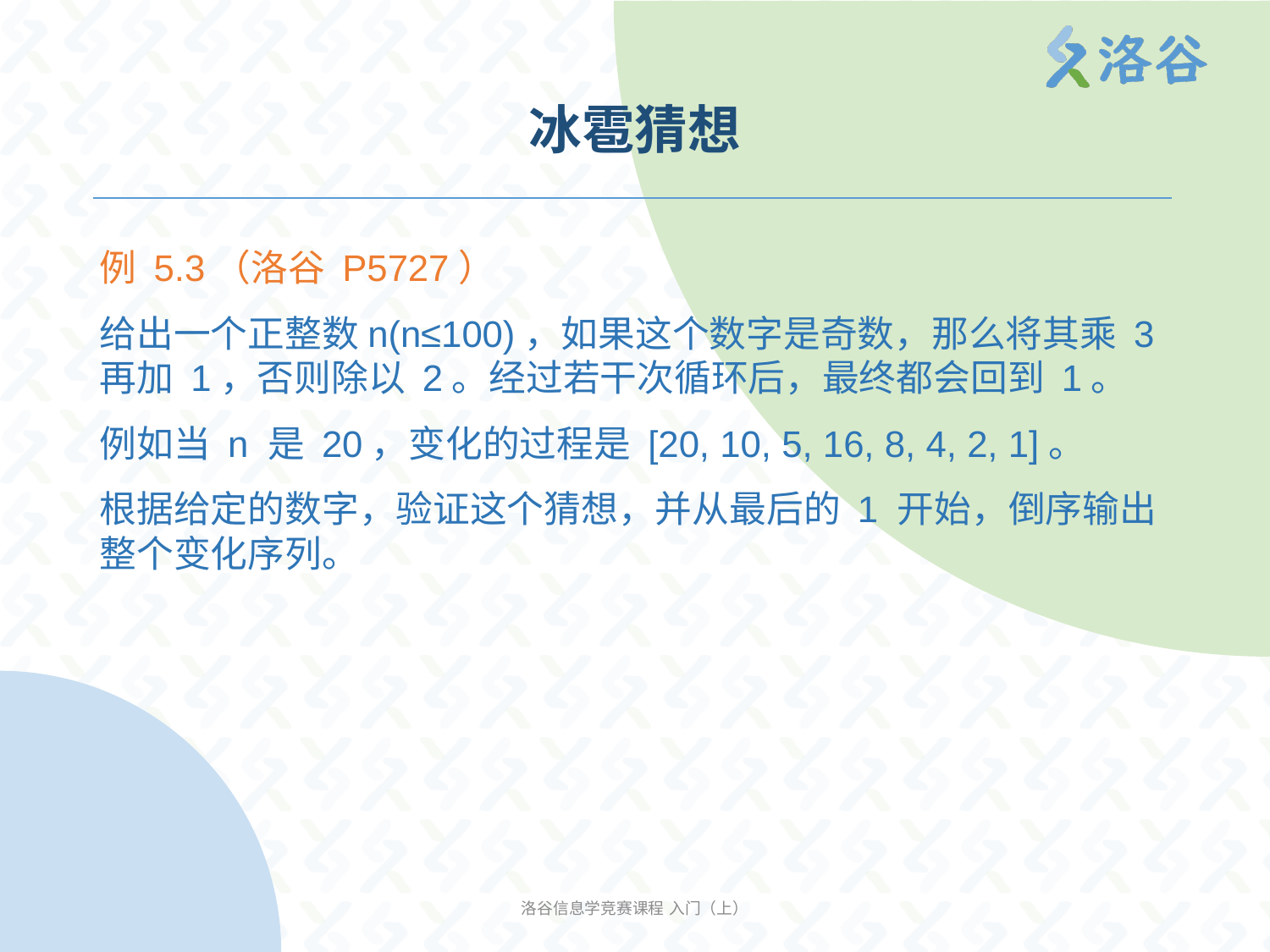

# 冰雹猜想
例 5.3（洛谷 P5727）
给出一个正整数n(n≤100)，如果这个数字是奇数，那么将其乘 3 再加 1，否则除以 2。经过若干次循环后，最终都会回到 1。
例如当 n 是 20，变化的过程是 [20, 10, 5, 16, 8, 4, 2, 1]。
根据给定的数字，验证这个猜想，并从最后的 1 开始，倒序输出整个变化序列。
洛谷信息学竞赛课程 入门（上）